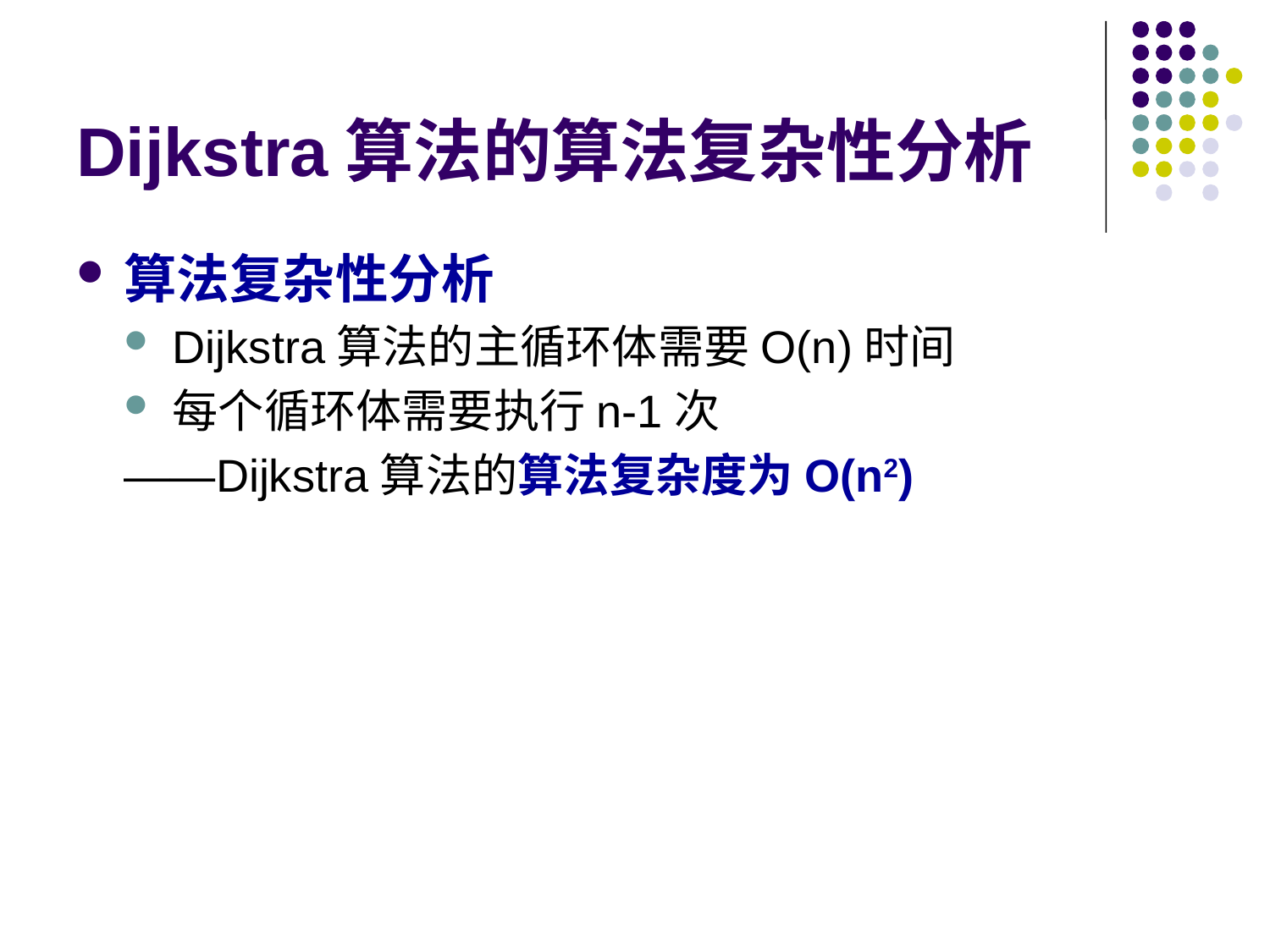

# Dijkstra算法的算法复杂性分析
算法复杂性分析
Dijkstra算法的主循环体需要O(n)时间
每个循环体需要执行n-1次
——Dijkstra算法的算法复杂度为O(n2)